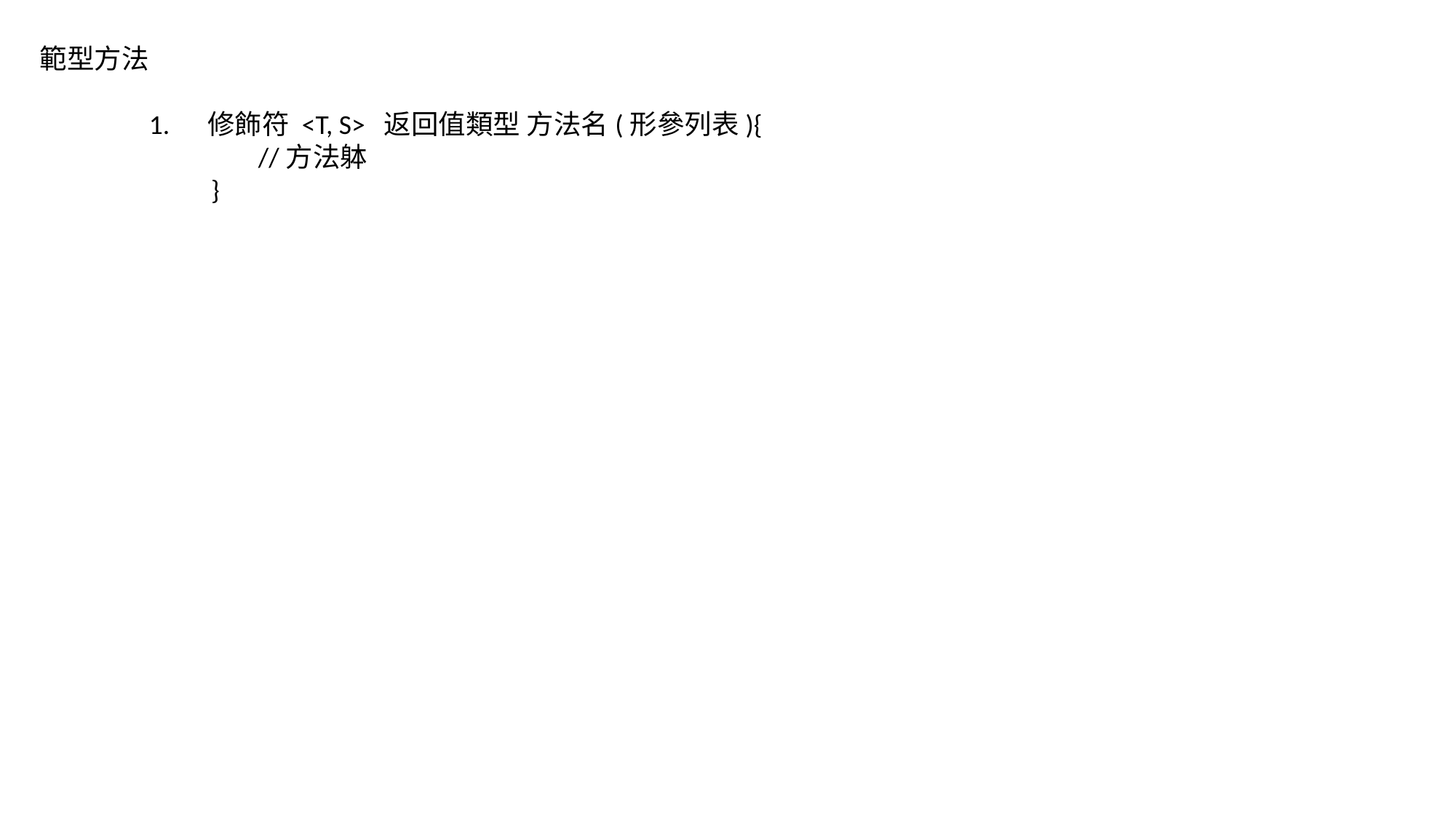

範型方法

	1.     修飾符 <T, S>  返回值類型 方法名(形參列表){
		//方法躰
	          }